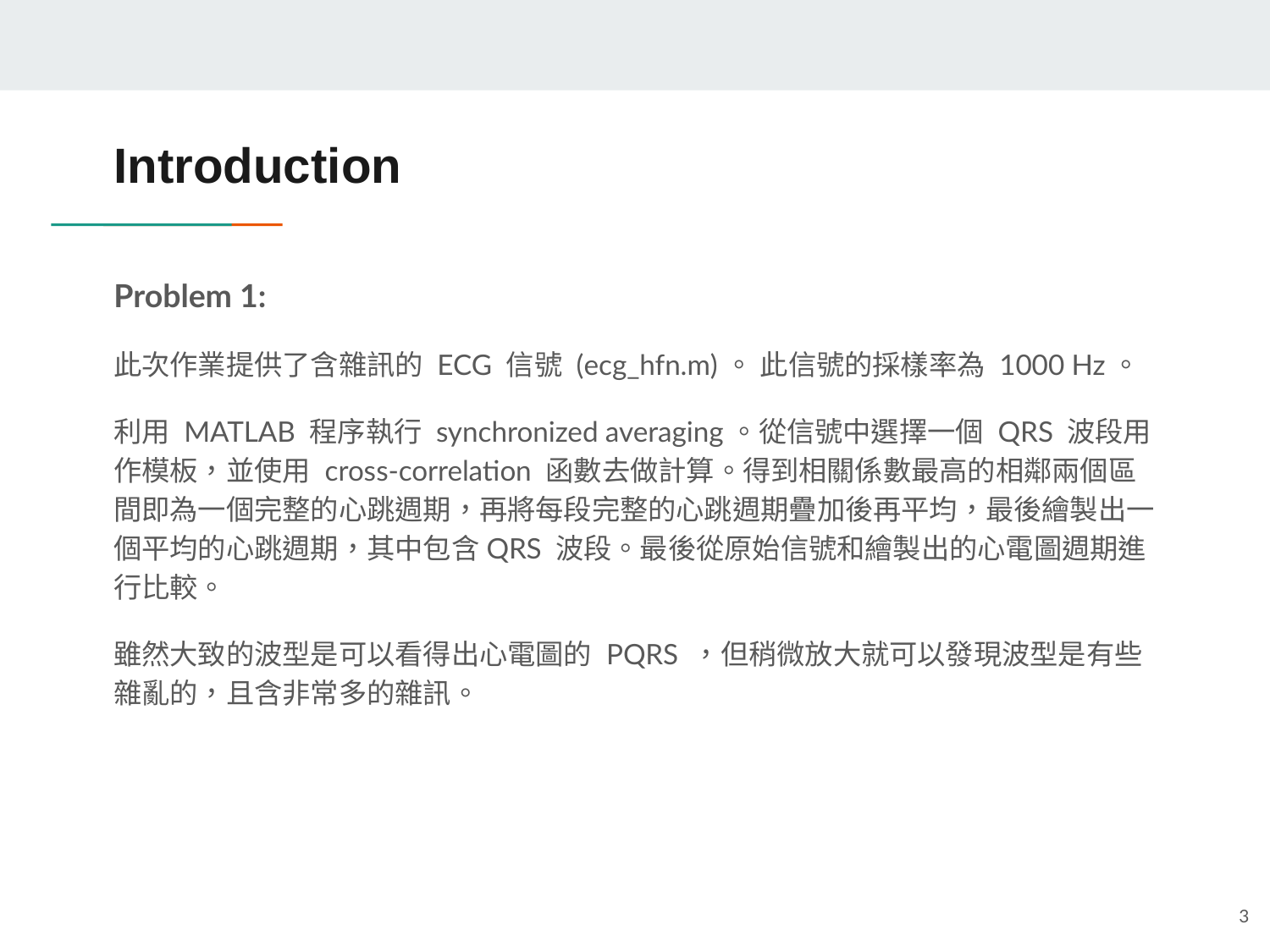

# Introduction
Problem 1:
此次作業提供了含雜訊的 ECG 信號 (ecg_hfn.m)。 此信號的採樣率為 1000 Hz。
利用 MATLAB 程序執行 synchronized averaging。從信號中選擇一個 QRS 波段用作模板，並使用 cross-correlation 函數去做計算。得到相關係數最高的相鄰兩個區間即為一個完整的心跳週期，再將每段完整的心跳週期疊加後再平均，最後繪製出一個平均的心跳週期，其中包含QRS 波段。最後從原始信號和繪製出的心電圖週期進行比較。
雖然大致的波型是可以看得出心電圖的 PQRS ，但稍微放大就可以發現波型是有些雜亂的，且含非常多的雜訊。

3